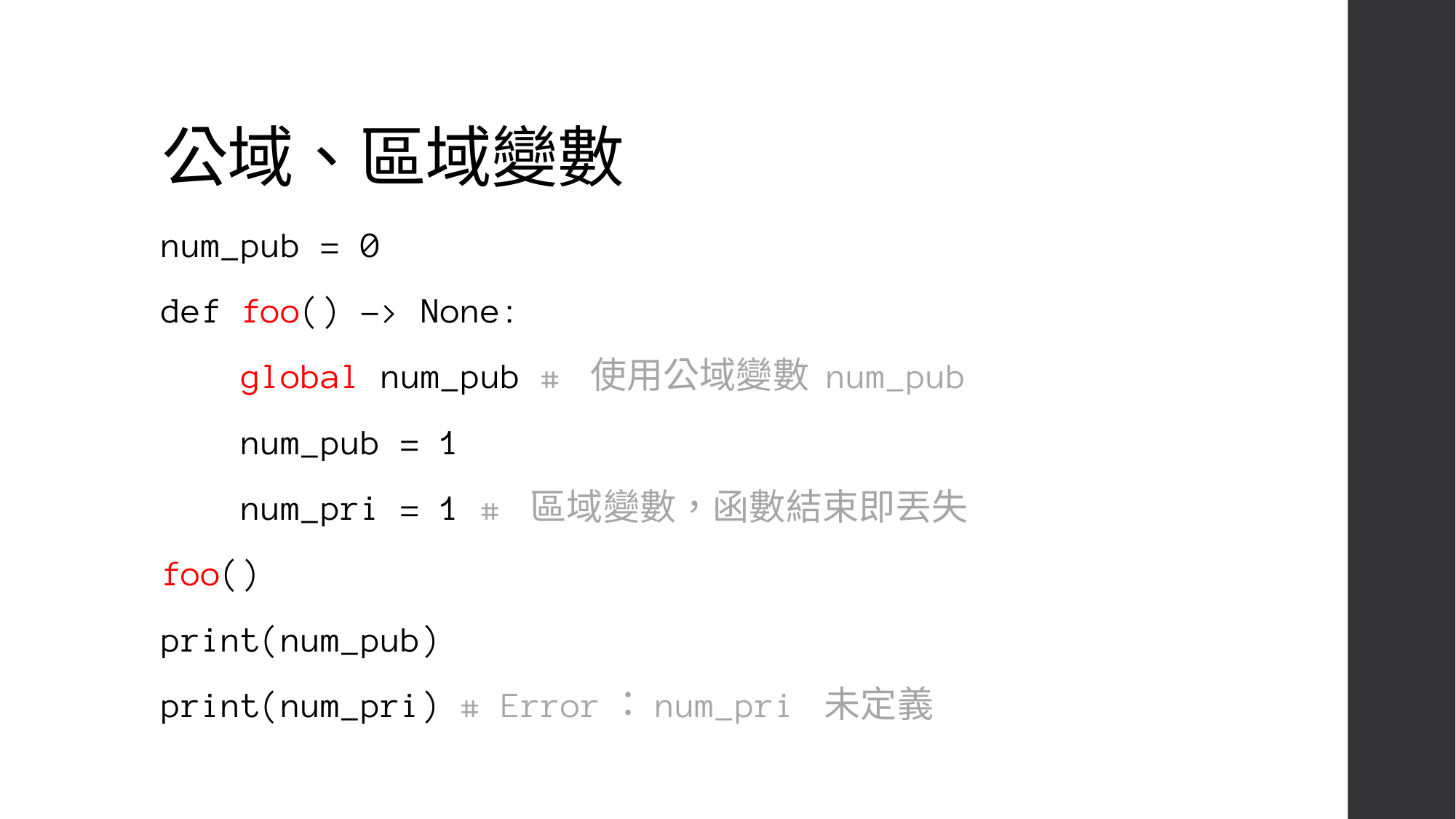

# 公域、區域變數
num_pub = 0
def foo() -> None:
    global num_pub # 使用公域變數 num_pub
    num_pub = 1
    num_pri = 1 # 區域變數，函數結束即丟失
foo()
print(num_pub)
print(num_pri) # Error：num_pri 未定義